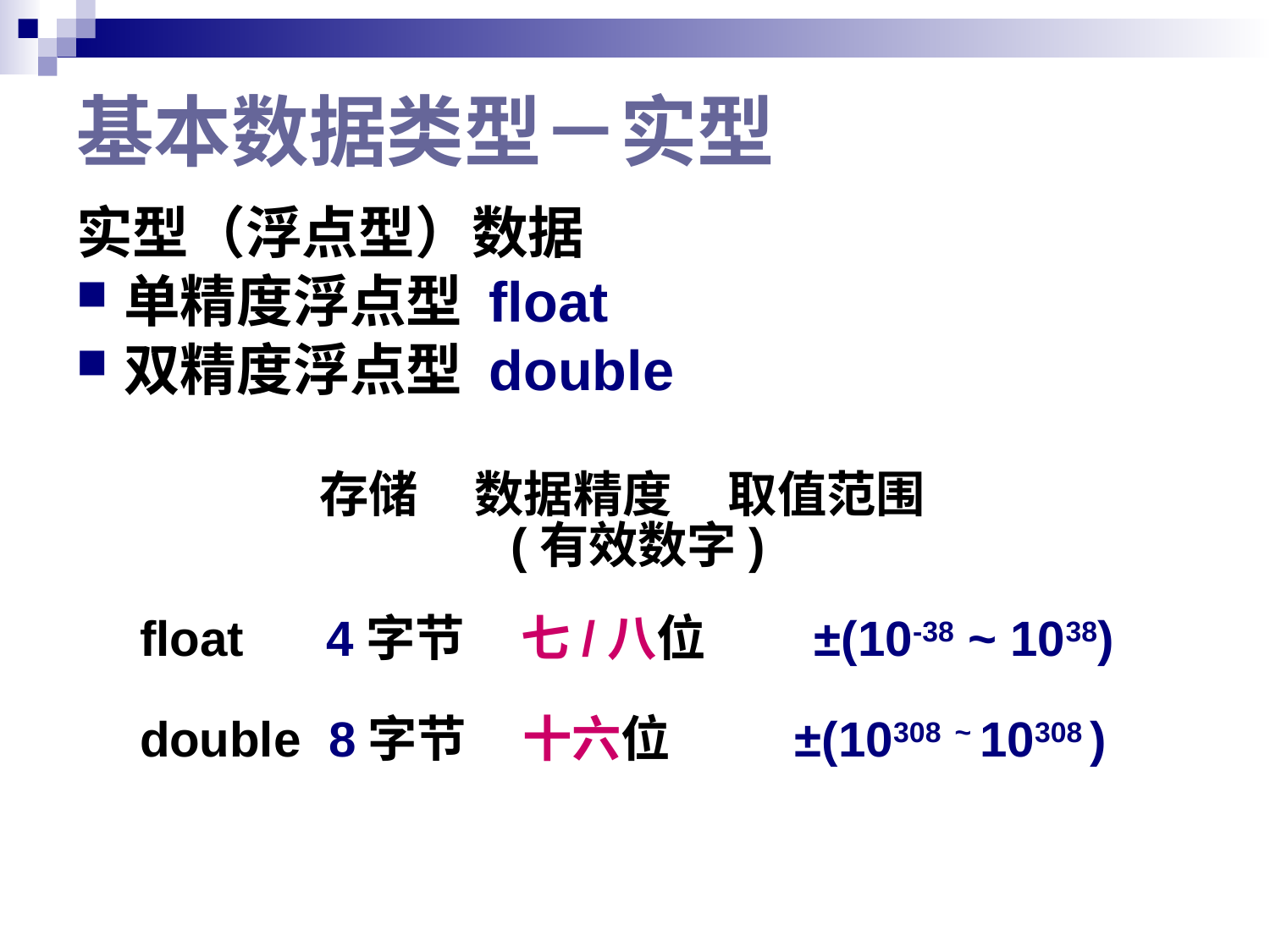

# 基本数据类型－实型
实型（浮点型）数据
单精度浮点型 float
双精度浮点型 double

               存储     数据精度     取值范围
                           (有效数字)

float      4字节     七/八位         ±(10-38 ~ 1038)

double  8字节     十六位          ±(10308 ~ 10308 )